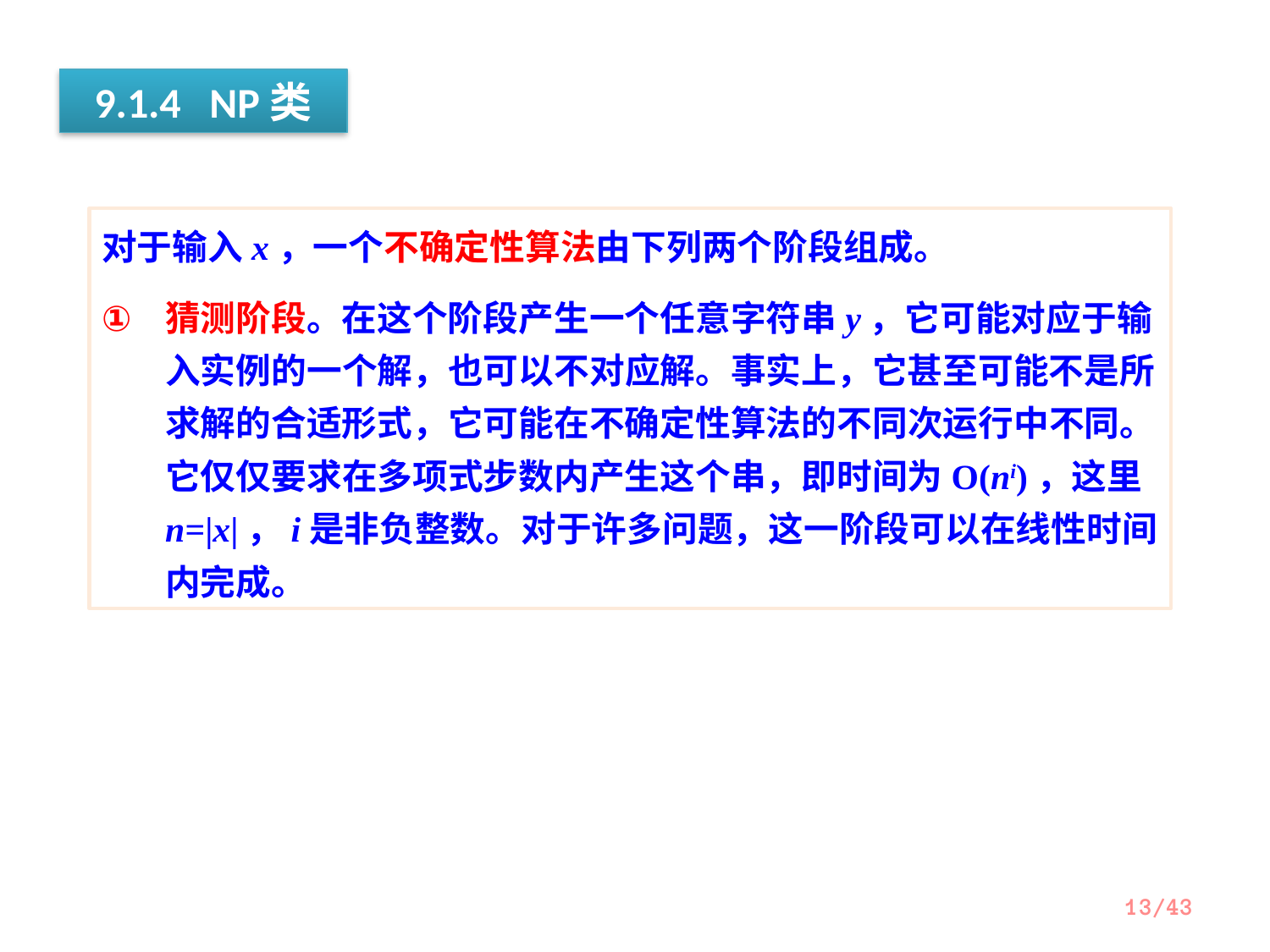

9.1.4   NP类
对于输入x，一个不确定性算法由下列两个阶段组成。
猜测阶段。在这个阶段产生一个任意字符串y，它可能对应于输入实例的一个解，也可以不对应解。事实上，它甚至可能不是所求解的合适形式，它可能在不确定性算法的不同次运行中不同。它仅仅要求在多项式步数内产生这个串，即时间为O(ni)，这里n=|x|，i是非负整数。对于许多问题，这一阶段可以在线性时间内完成。
13/43